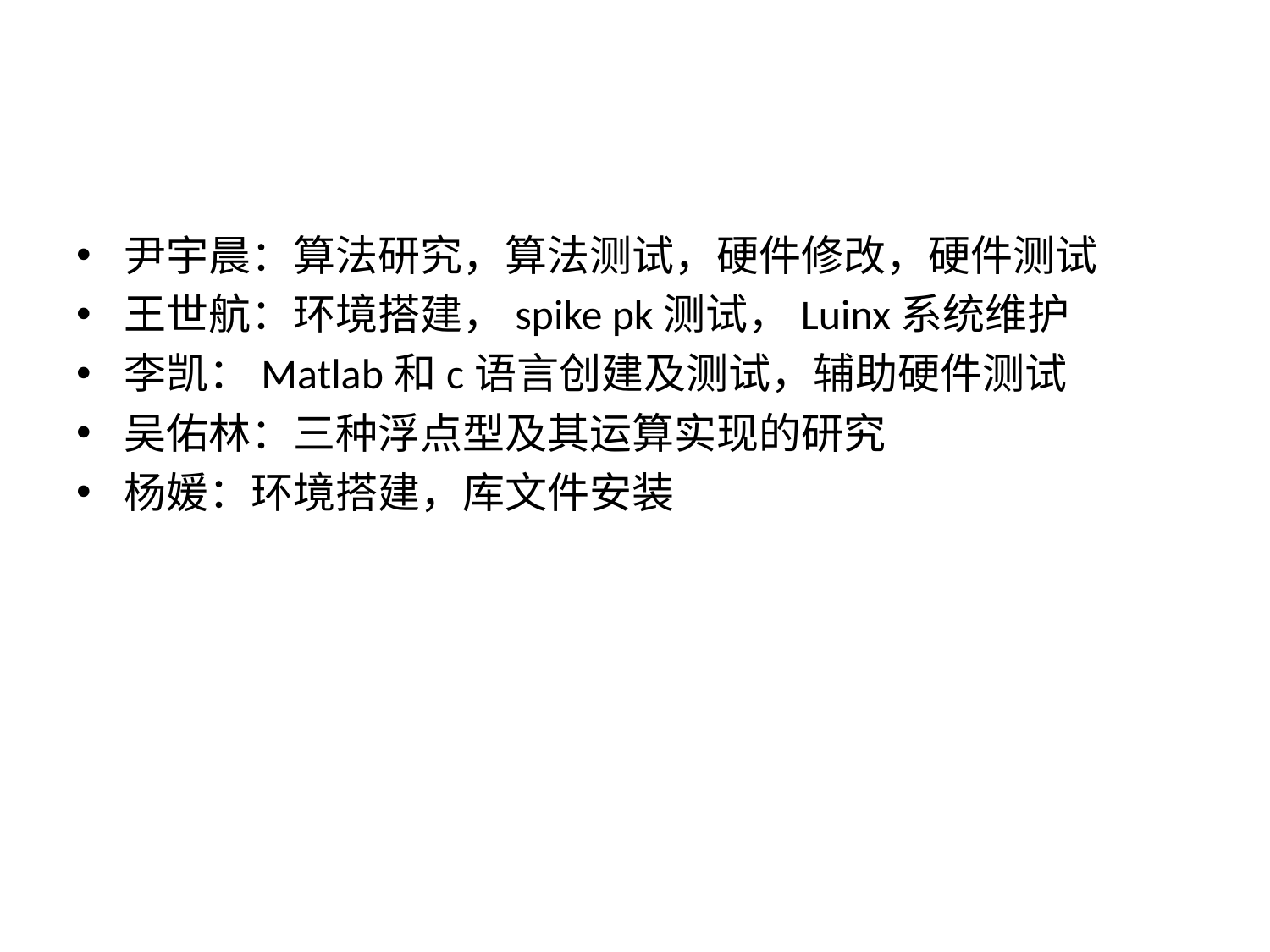

#
尹宇晨：算法研究，算法测试，硬件修改，硬件测试
王世航：环境搭建，spike pk测试，Luinx系统维护
李凯：Matlab和c语言创建及测试，辅助硬件测试
吴佑林：三种浮点型及其运算实现的研究
杨媛：环境搭建，库文件安装